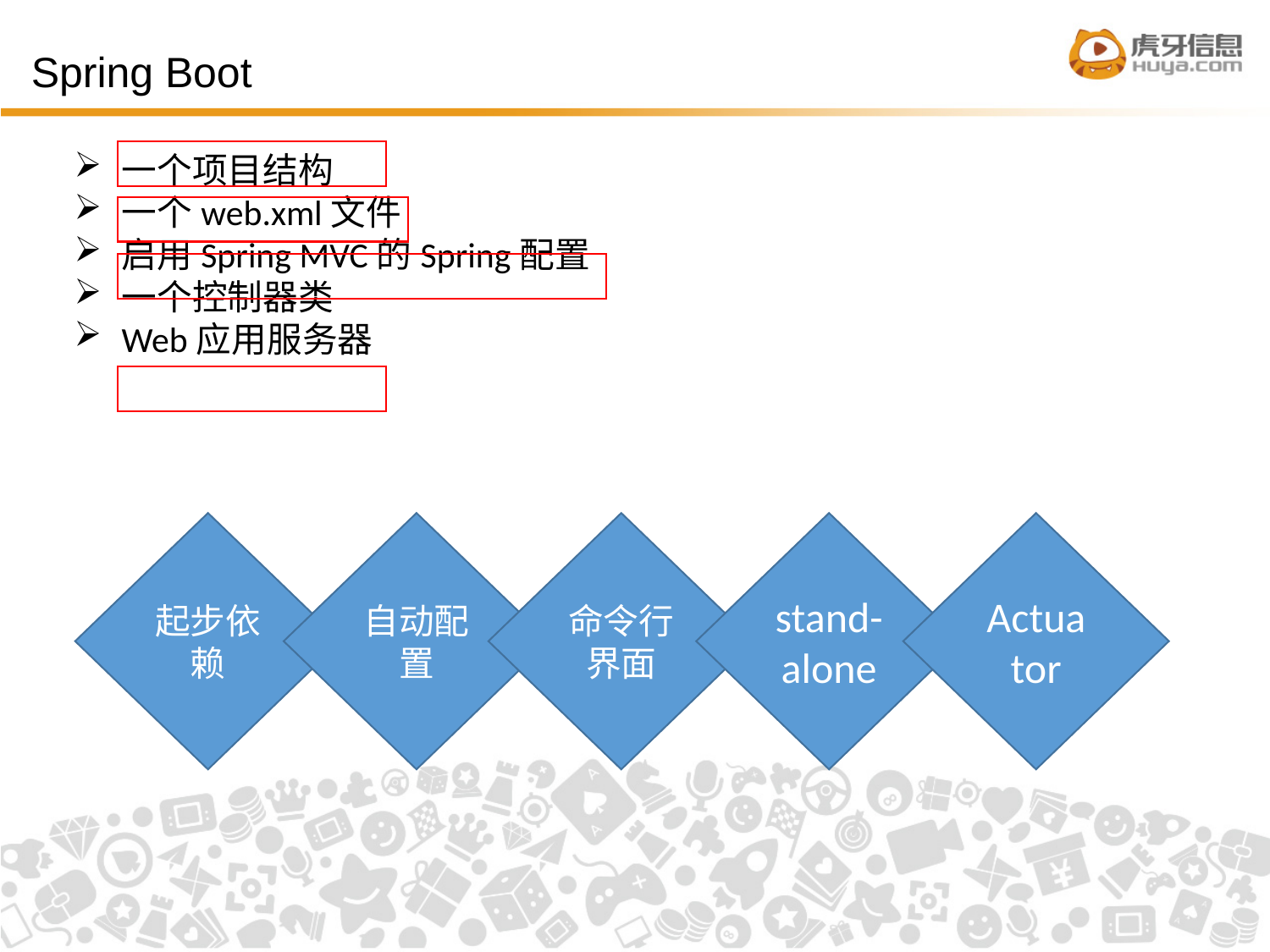

Spring Boot
一个项目结构
一个web.xml文件
启用Spring MVC的Spring配置
一个控制器类
Web应用服务器

起步依赖
自动配置
命令行界面
stand-alone
Actuator